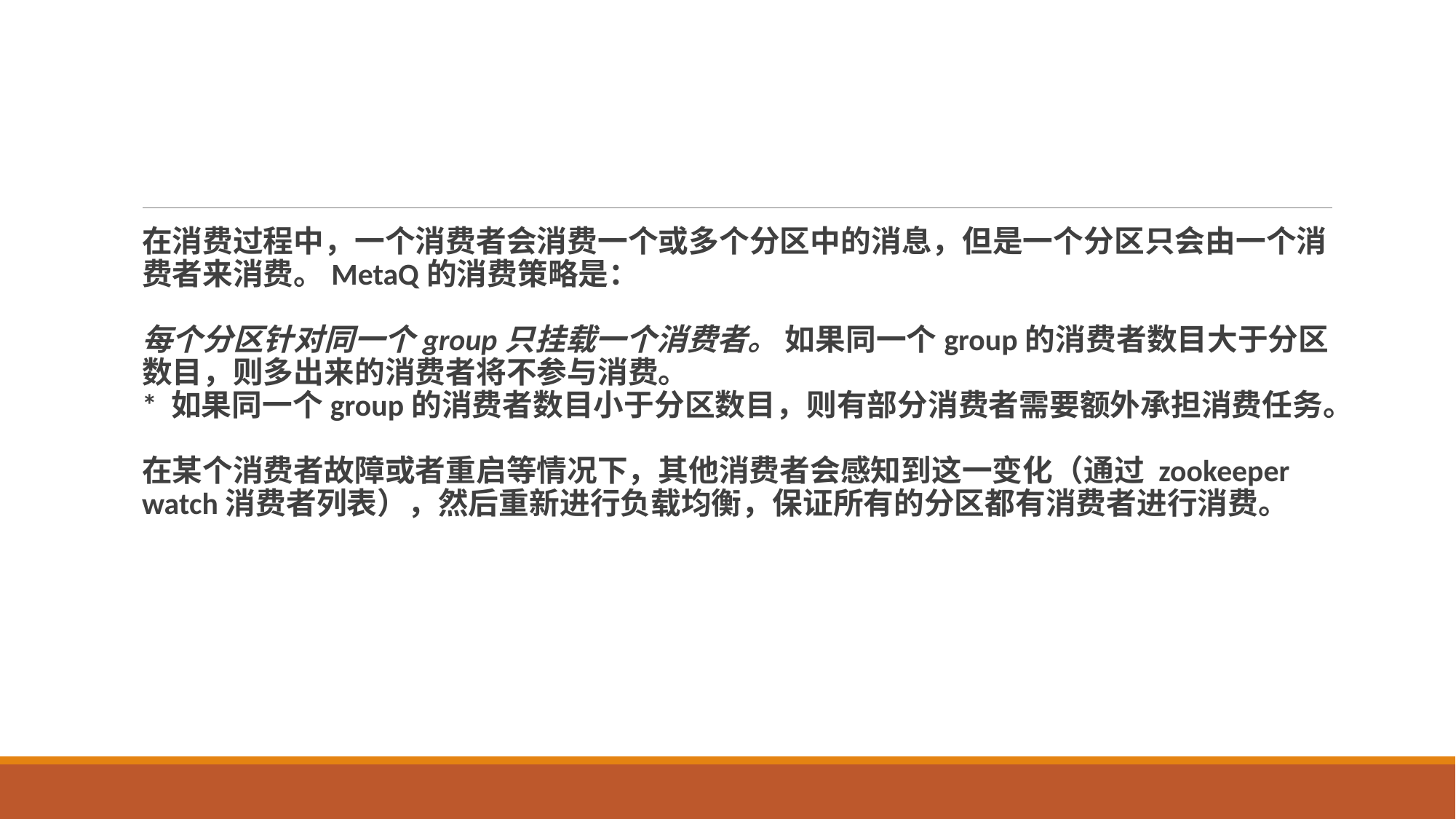

#
在消费过程中，一个消费者会消费一个或多个分区中的消息，但是一个分区只会由一个消费者来消费。MetaQ的消费策略是：
每个分区针对同一个group只挂载一个消费者。 如果同一个group的消费者数目大于分区数目，则多出来的消费者将不参与消费。
* 如果同一个group的消费者数目小于分区数目，则有部分消费者需要额外承担消费任务。
在某个消费者故障或者重启等情况下，其他消费者会感知到这一变化（通过 zookeeper watch消费者列表），然后重新进行负载均衡，保证所有的分区都有消费者进行消费。